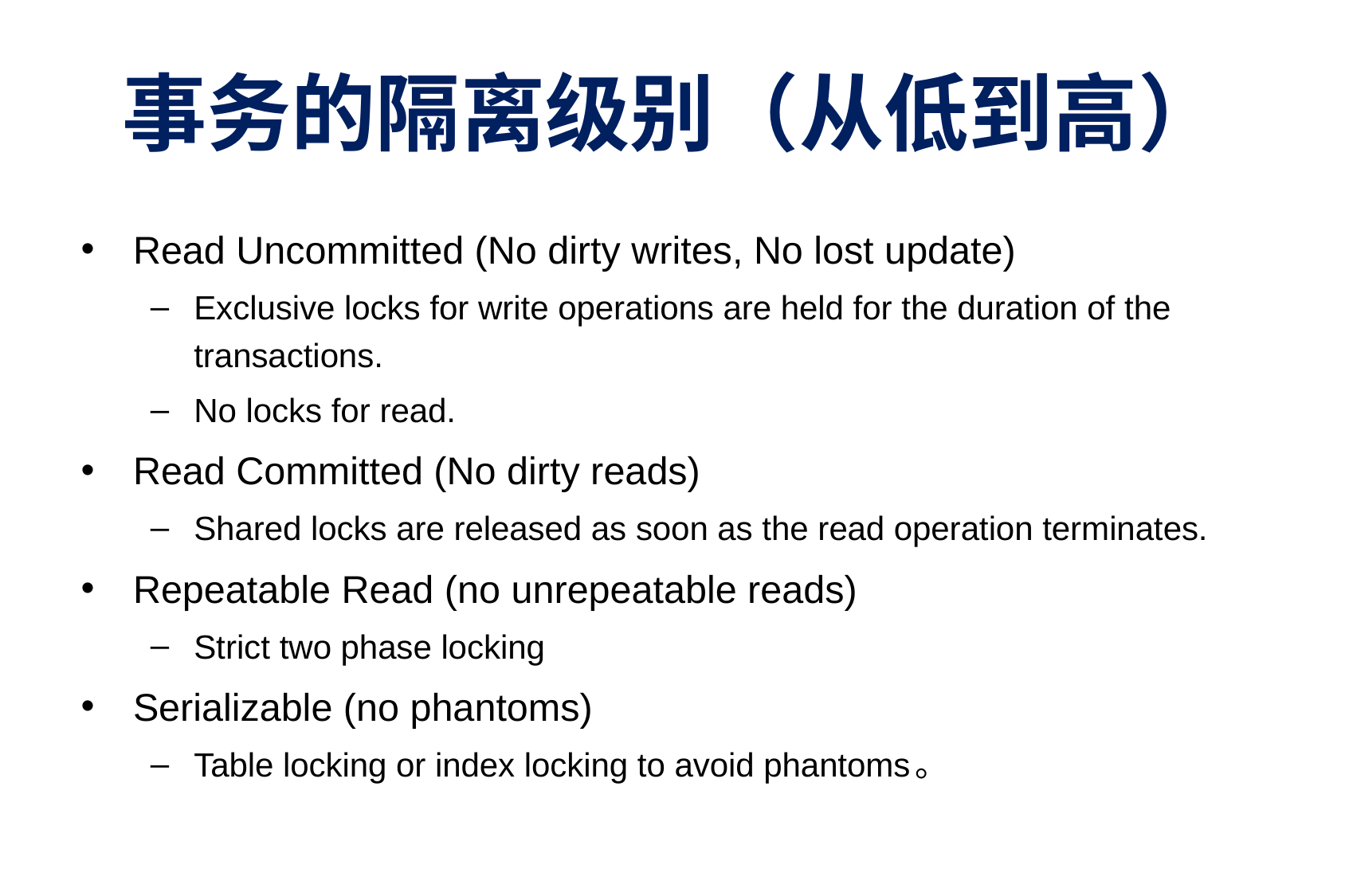

# 事务的隔离级别（从低到高）
Read Uncommitted (No dirty writes, No lost update)
Exclusive locks for write operations are held for the duration of the transactions.
No locks for read.
Read Committed (No dirty reads)
Shared locks are released as soon as the read operation terminates.
Repeatable Read (no unrepeatable reads)
Strict two phase locking
Serializable (no phantoms)
Table locking or index locking to avoid phantoms。